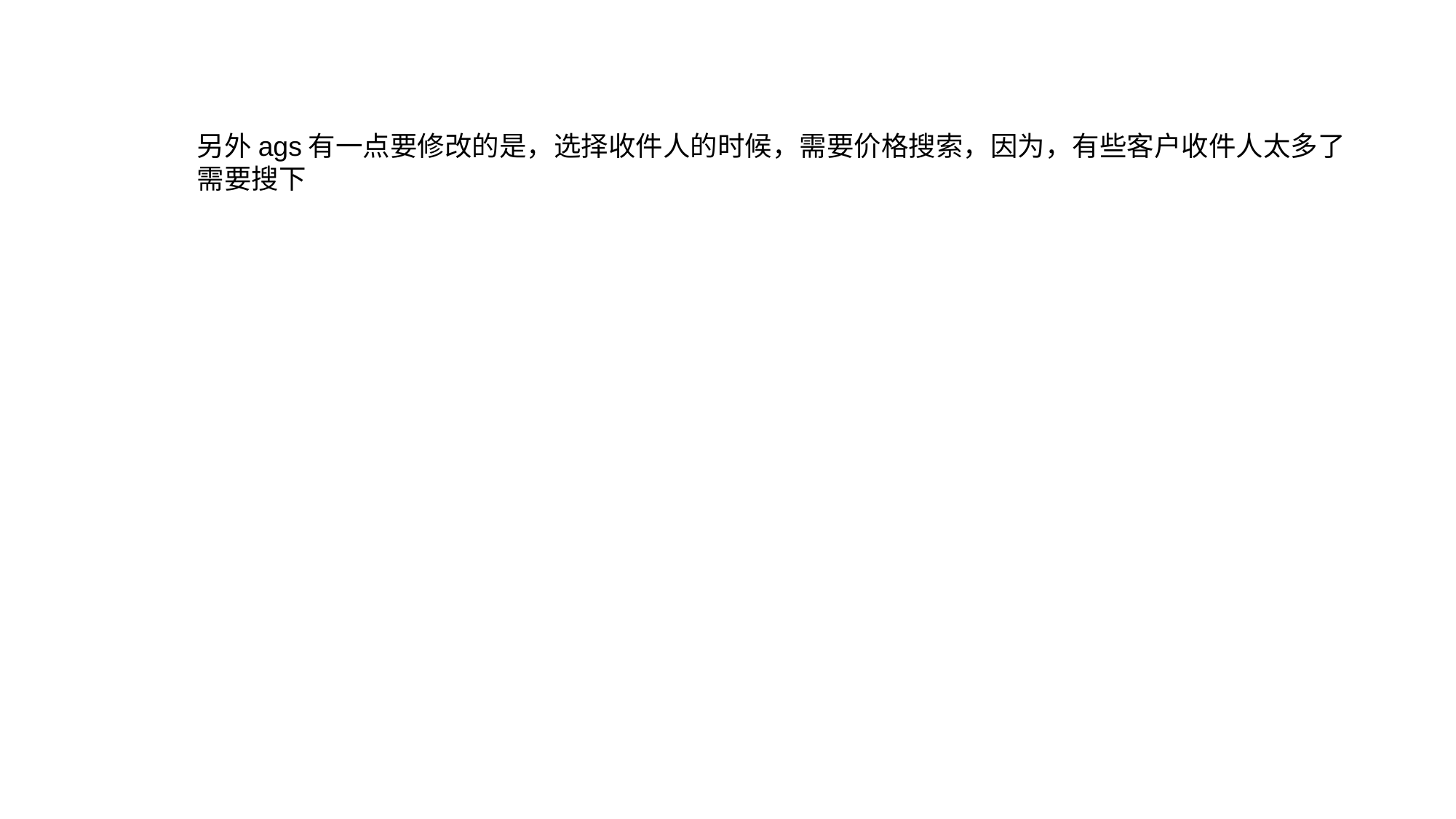

另外ags有一点要修改的是，选择收件人的时候，需要价格搜索，因为，有些客户收件人太多了
需要搜下